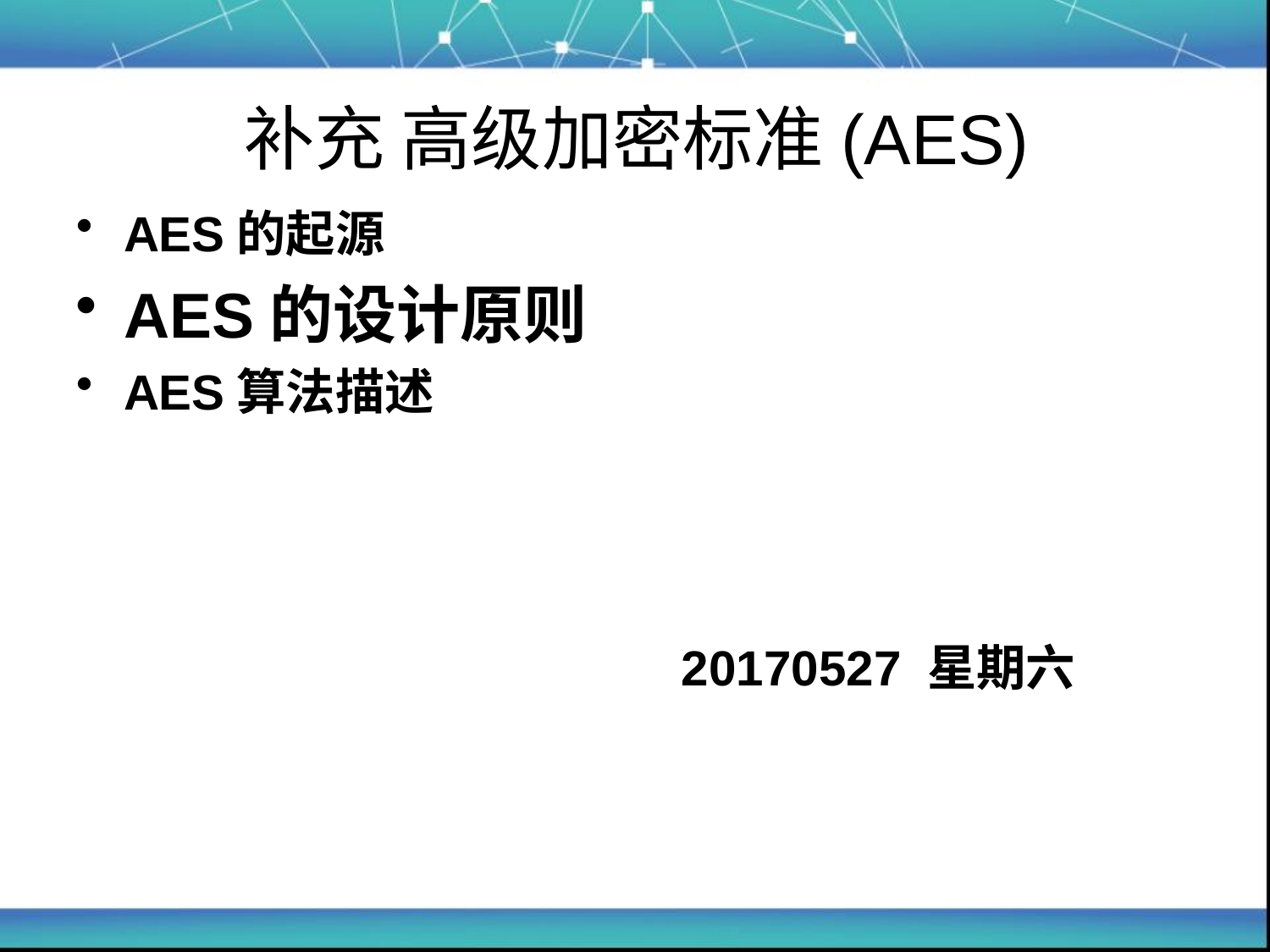

# 补充 高级加密标准(AES)
AES的起源
AES的设计原则
AES算法描述

                                            20170527 星期六